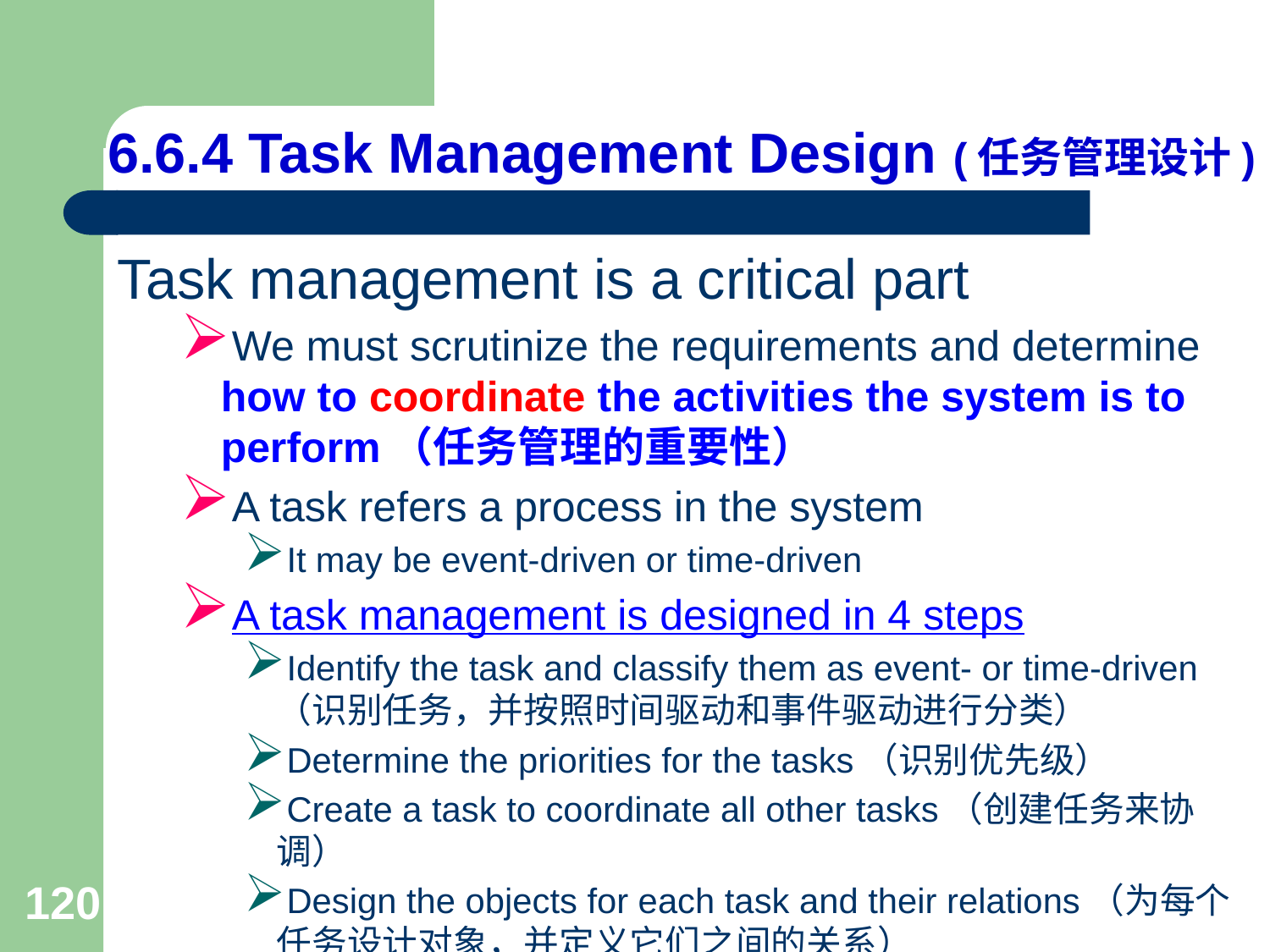

# 6.6.4 Task Management Design (任务管理设计)
Task management is a critical part
We must scrutinize the requirements and determine how to coordinate the activities the system is to perform（任务管理的重要性）
A task refers a process in the system
It may be event-driven or time-driven
A task management is designed in 4 steps
Identify the task and classify them as event- or time-driven（识别任务，并按照时间驱动和事件驱动进行分类）
Determine the priorities for the tasks（识别优先级）
Create a task to coordinate all other tasks（创建任务来协调）
Design the objects for each task and their relations（为每个任务设计对象，并定义它们之间的关系）
120